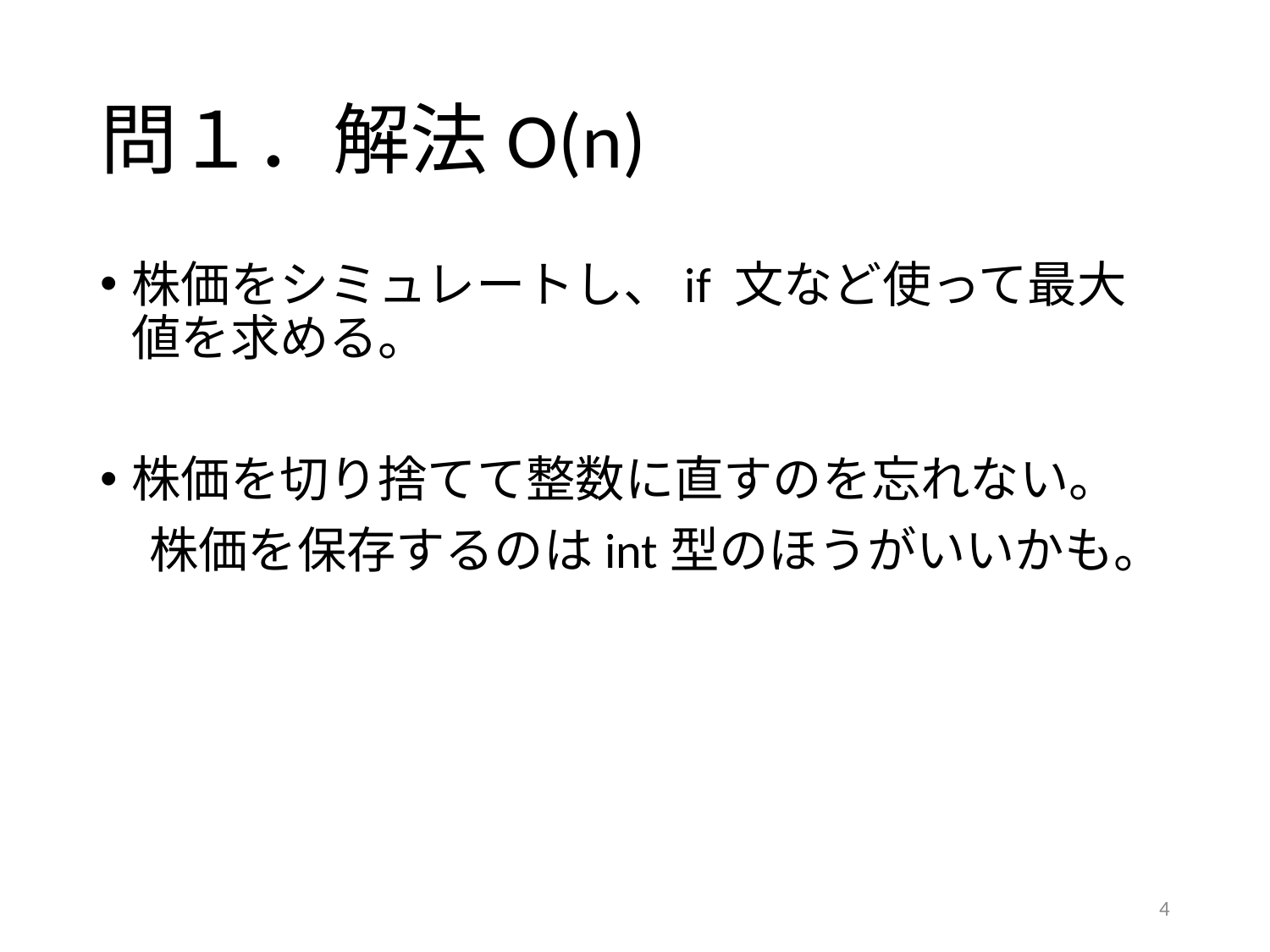

# 問１．解法O(n)
株価をシミュレートし、if 文など使って最大値を求める。

株価を切り捨てて整数に直すのを忘れない。
　株価を保存するのはint型のほうがいいかも。
4